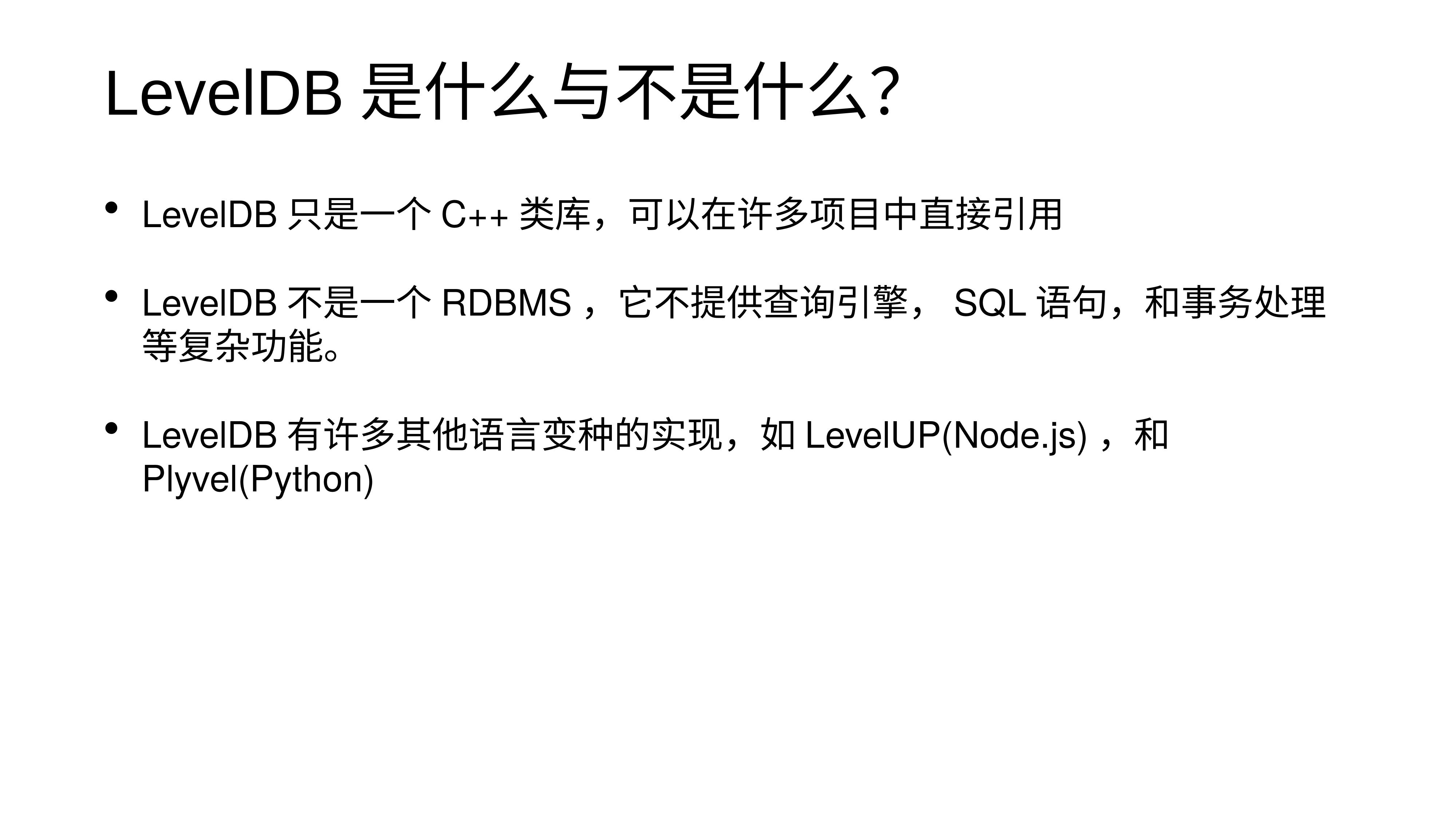

# LevelDB是什么与不是什么？
LevelDB只是一个C++类库，可以在许多项目中直接引用
LevelDB不是一个RDBMS，它不提供查询引擎，SQL语句，和事务处理等复杂功能。
LevelDB有许多其他语言变种的实现，如LevelUP(Node.js)，和Plyvel(Python)